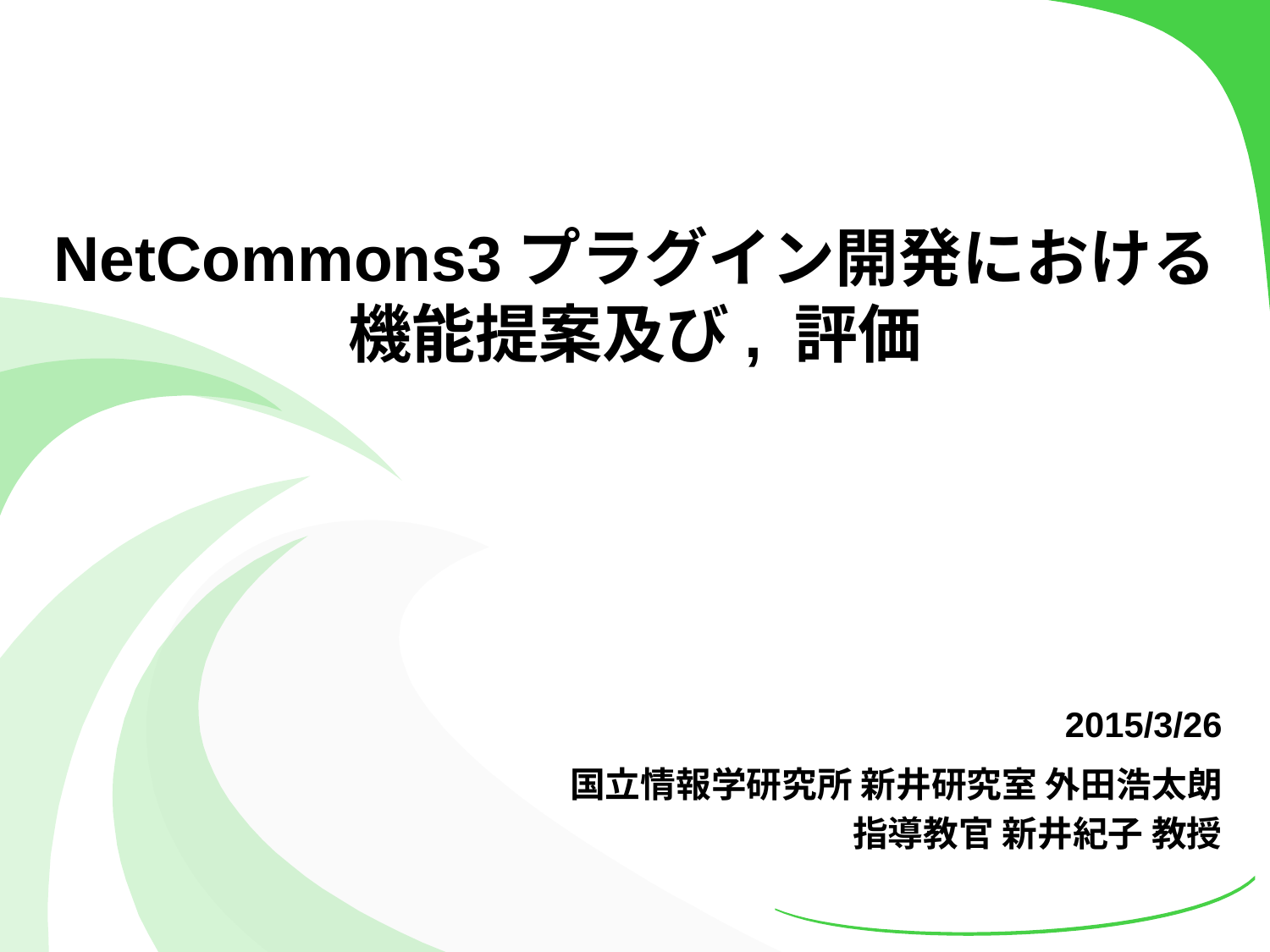

# NetCommons3プラグイン開発における 機能提案及び, 評価
2015/3/26
国立情報学研究所 新井研究室 外田浩太朗
指導教官 新井紀子 教授